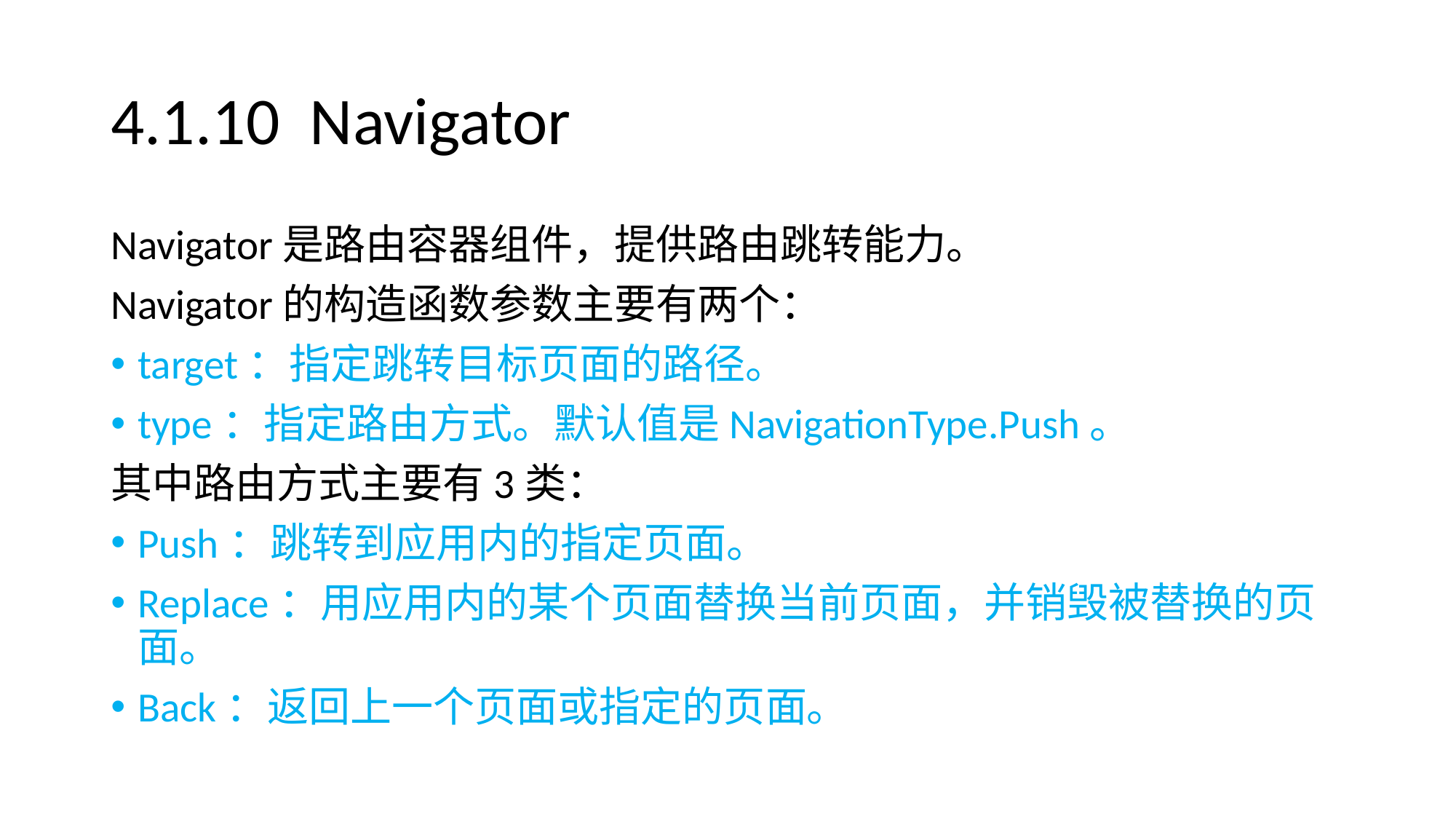

# 4.1.10  Navigator
Navigator是路由容器组件，提供路由跳转能力。
Navigator的构造函数参数主要有两个：
target：指定跳转目标页面的路径。
type：指定路由方式。默认值是NavigationType.Push。
其中路由方式主要有3类：
Push：跳转到应用内的指定页面。
Replace：用应用内的某个页面替换当前页面，并销毁被替换的页面。
Back：返回上一个页面或指定的页面。